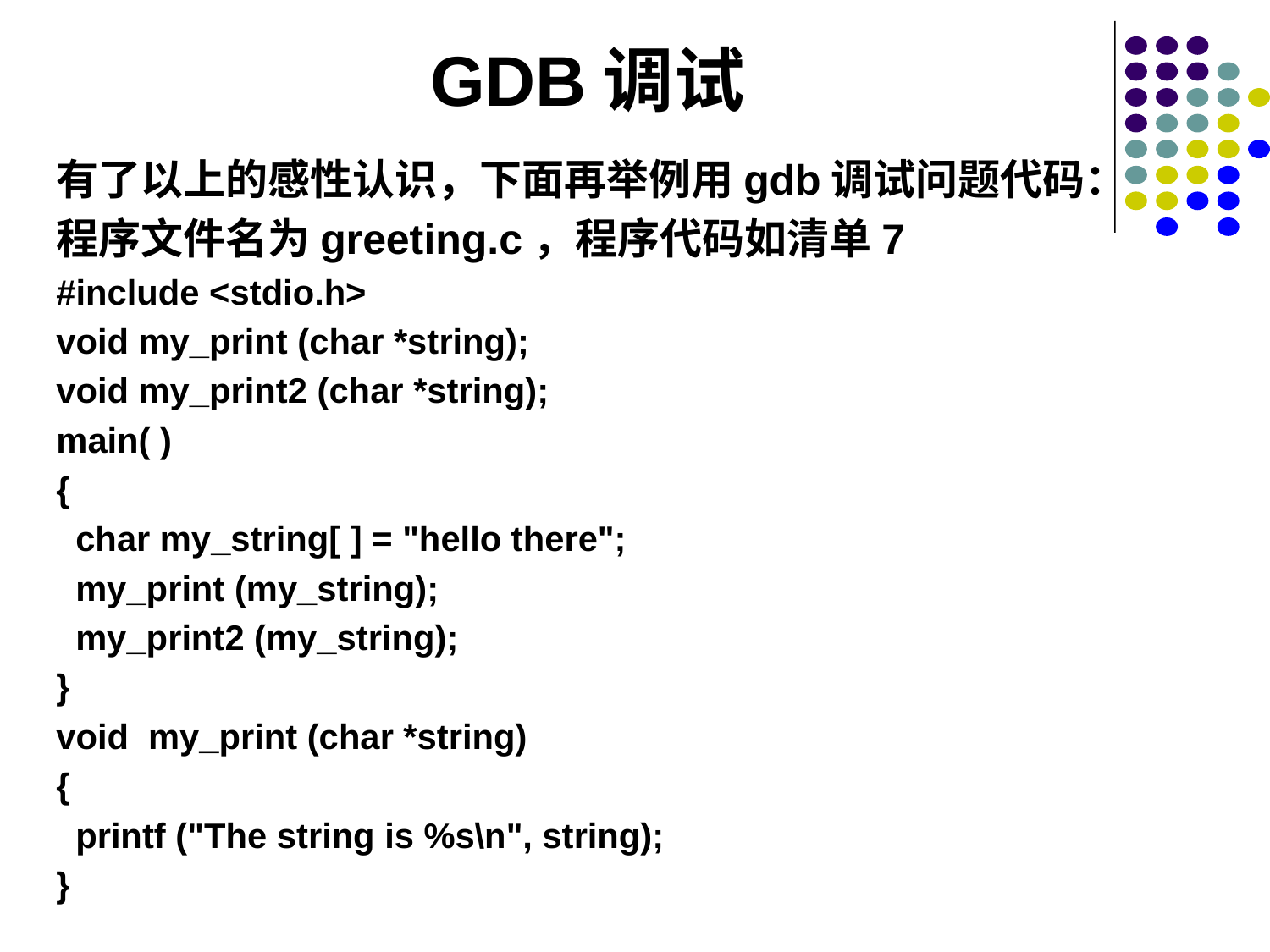

# GDB调试
有了以上的感性认识，下面再举例用gdb调试问题代码：
程序文件名为greeting.c，程序代码如清单7
#include <stdio.h>
void my_print (char *string);
void my_print2 (char *string);
main( )
{
  char my_string[ ] = "hello there";
  my_print (my_string);
  my_print2 (my_string);
}
void  my_print (char *string)
{
  printf ("The string is %s\n", string);
}